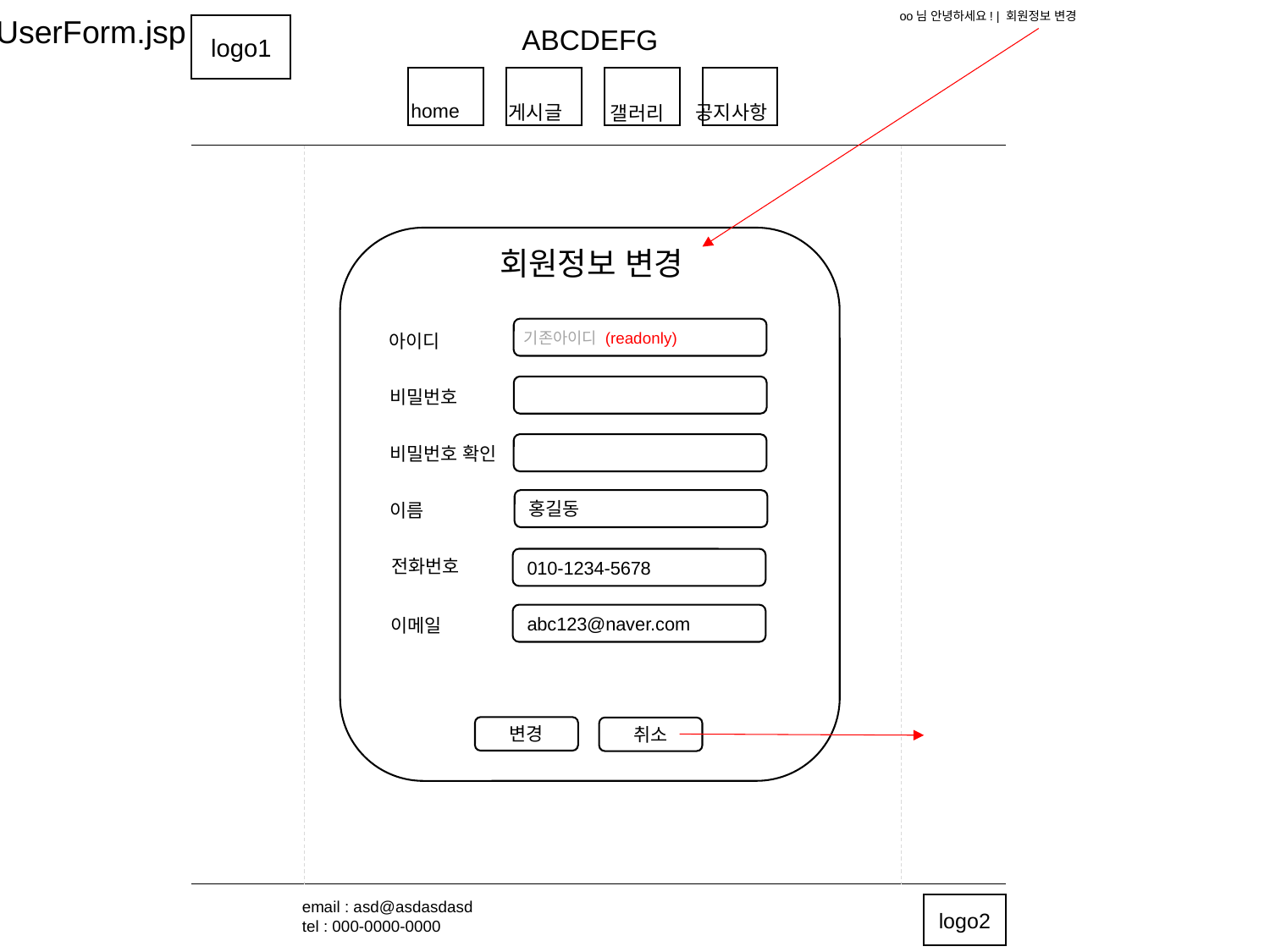

oo님 안녕하세요! | 회원정보 변경
UpdateUserForm.jsp
logo1
ABCDEFG

home
게시글
공지사항
갤러리

회원정보 변경
.
기존아이디 (readonly)
아이디

비밀번호

비밀번호 확인
홍길동
이름
전화번호
010-1234-5678
abc123@naver.com
이메일
변경
취소
email : asd@asdasdasd
tel : 000-0000-0000
logo2